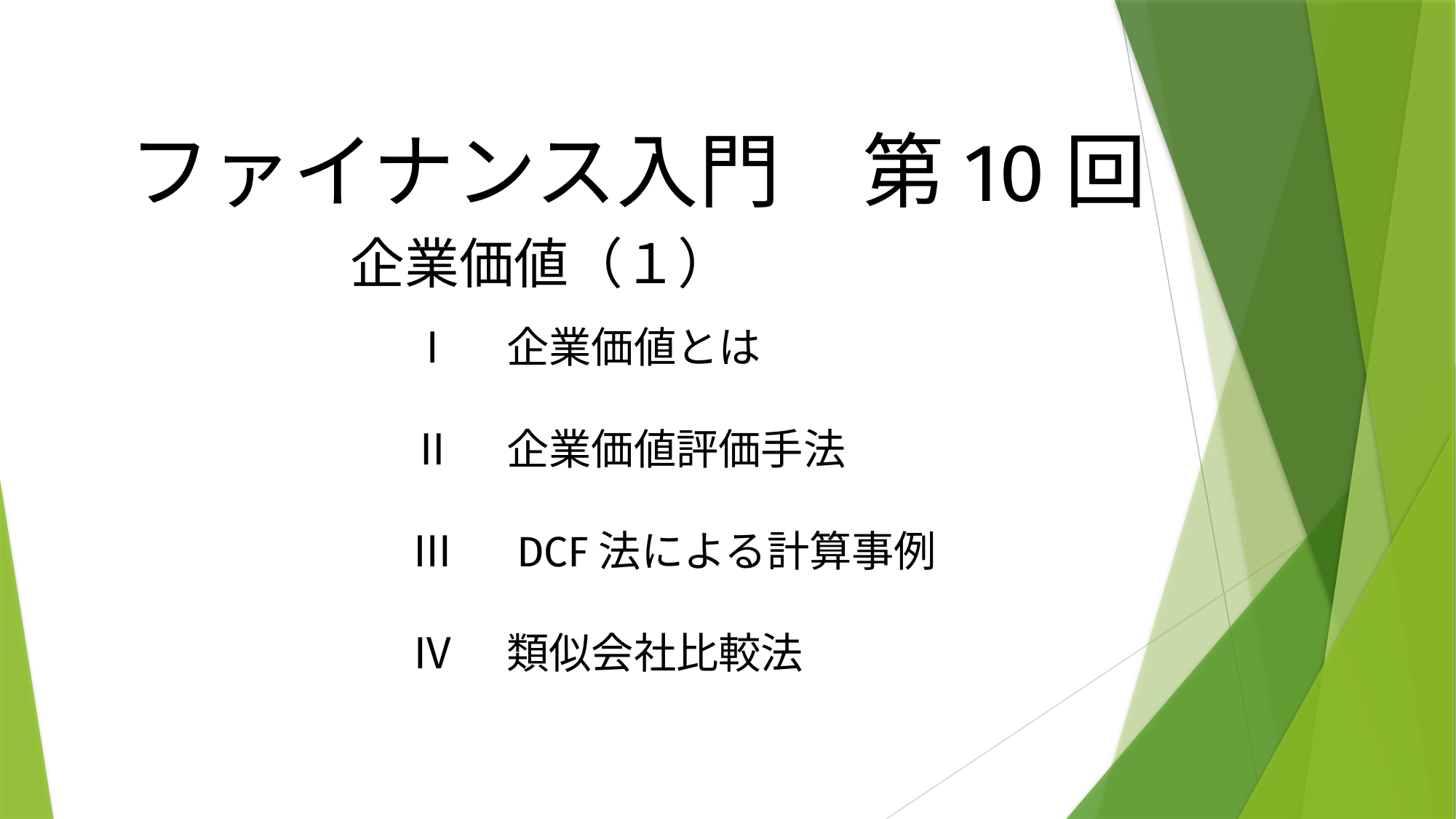

ファイナンス入門　第10回
企業価値（１）
Ⅰ　企業価値とは

Ⅱ　企業価値評価手法

Ⅲ　DCF法による計算事例

Ⅳ　類似会社比較法